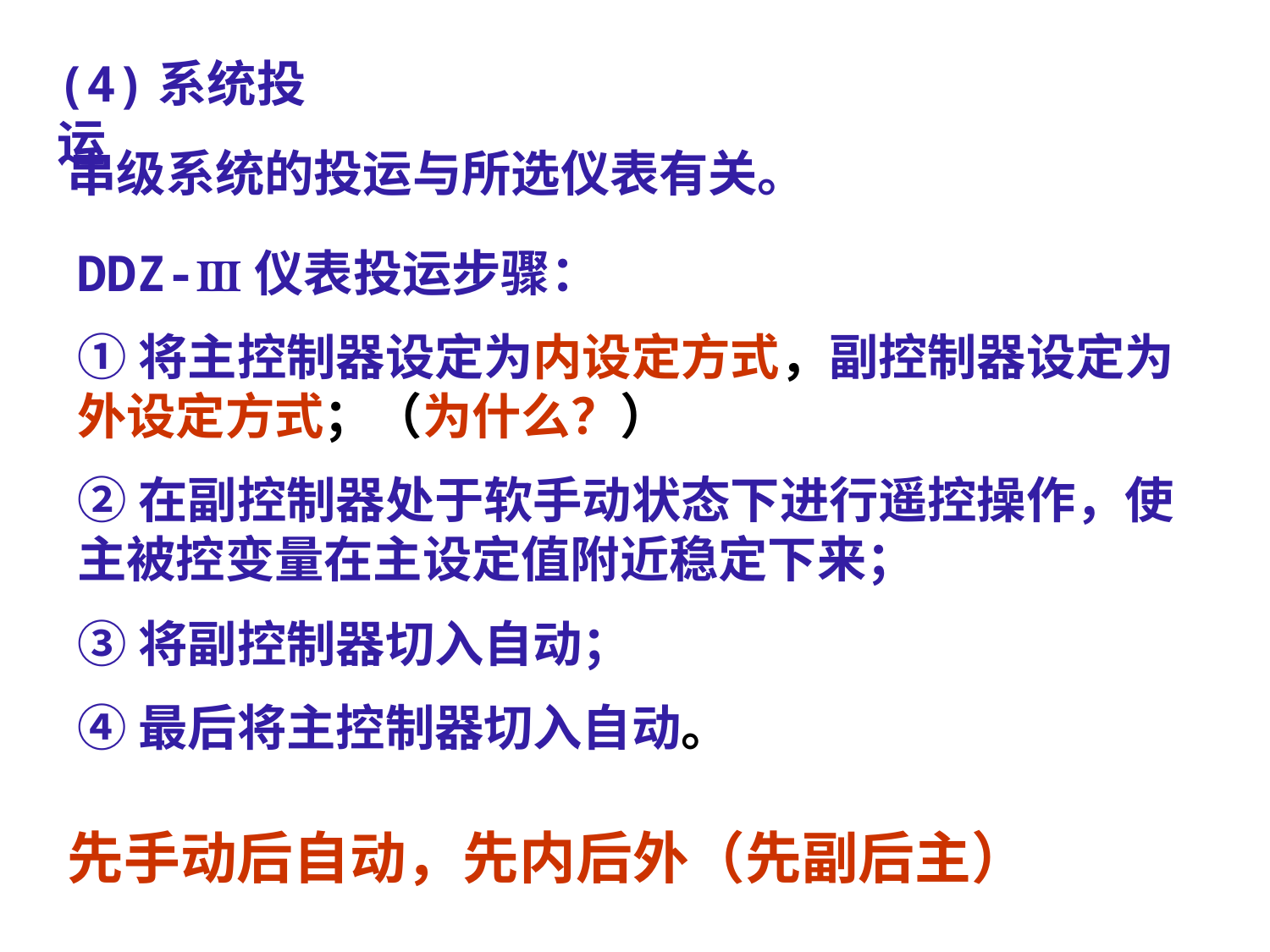

(4)系统投运
串级系统的投运与所选仪表有关。
DDZ-Ⅲ仪表投运步骤：
①将主控制器设定为内设定方式，副控制器设定为外设定方式；（为什么？）
②在副控制器处于软手动状态下进行遥控操作，使主被控变量在主设定值附近稳定下来；
③将副控制器切入自动；
④最后将主控制器切入自动。
先手动后自动，先内后外（先副后主）